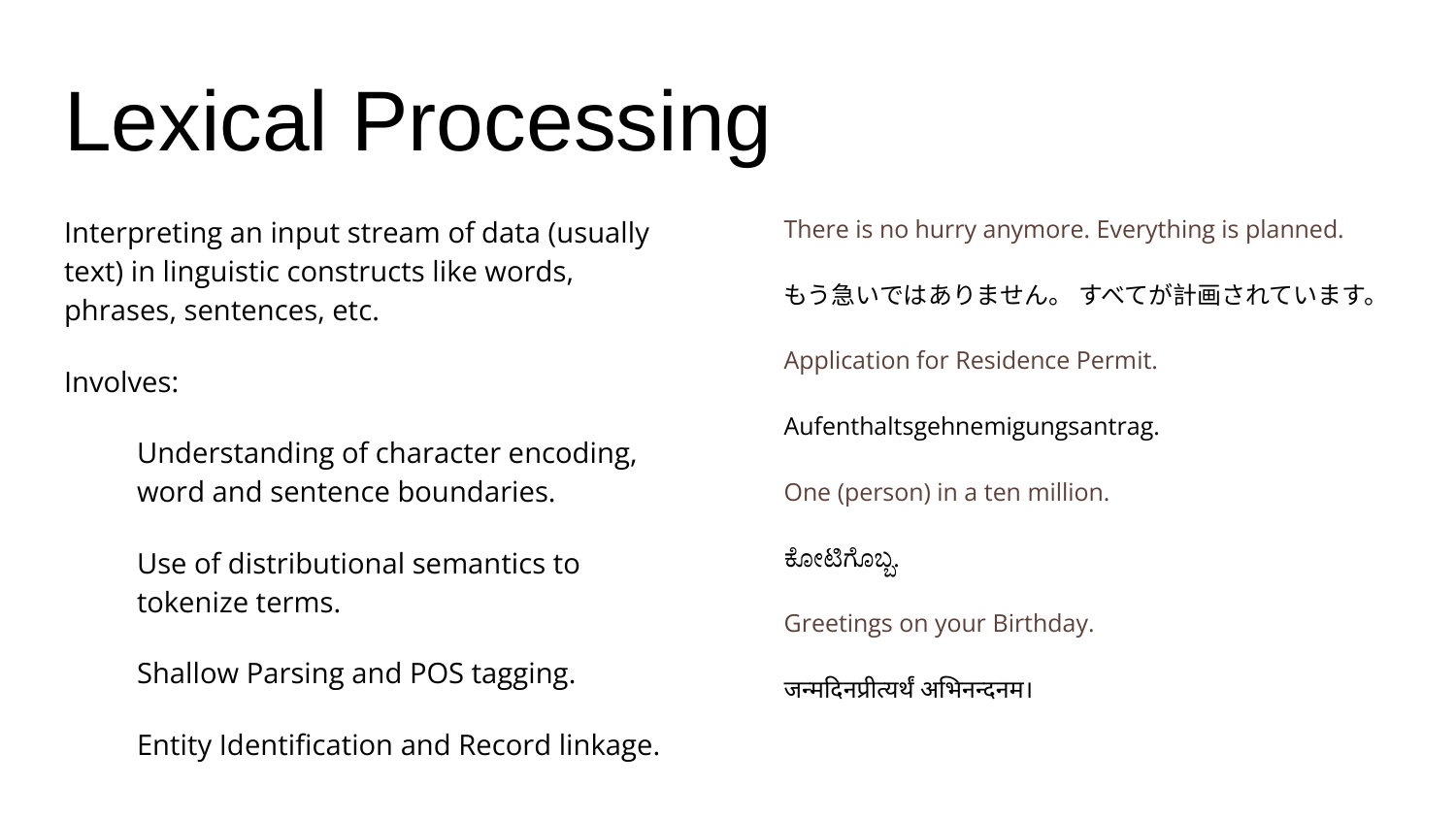

# Lexical Processing
Interpreting an input stream of data (usually text) in linguistic constructs like words, phrases, sentences, etc.
Involves:
Understanding of character encoding, word and sentence boundaries.
Use of distributional semantics to tokenize terms.
Shallow Parsing and POS tagging.
Entity Identification and Record linkage.
There is no hurry anymore. Everything is planned.
もう急いではありません。 すべてが計画されています。
Application for Residence Permit.
Aufenthaltsgehnemigungsantrag.
One (person) in a ten million.
ಕೋಟಿಗೊಬ್ಬ.
Greetings on your Birthday.
जन्मदिनप्रीत्यर्थं अभिनन्दनम।